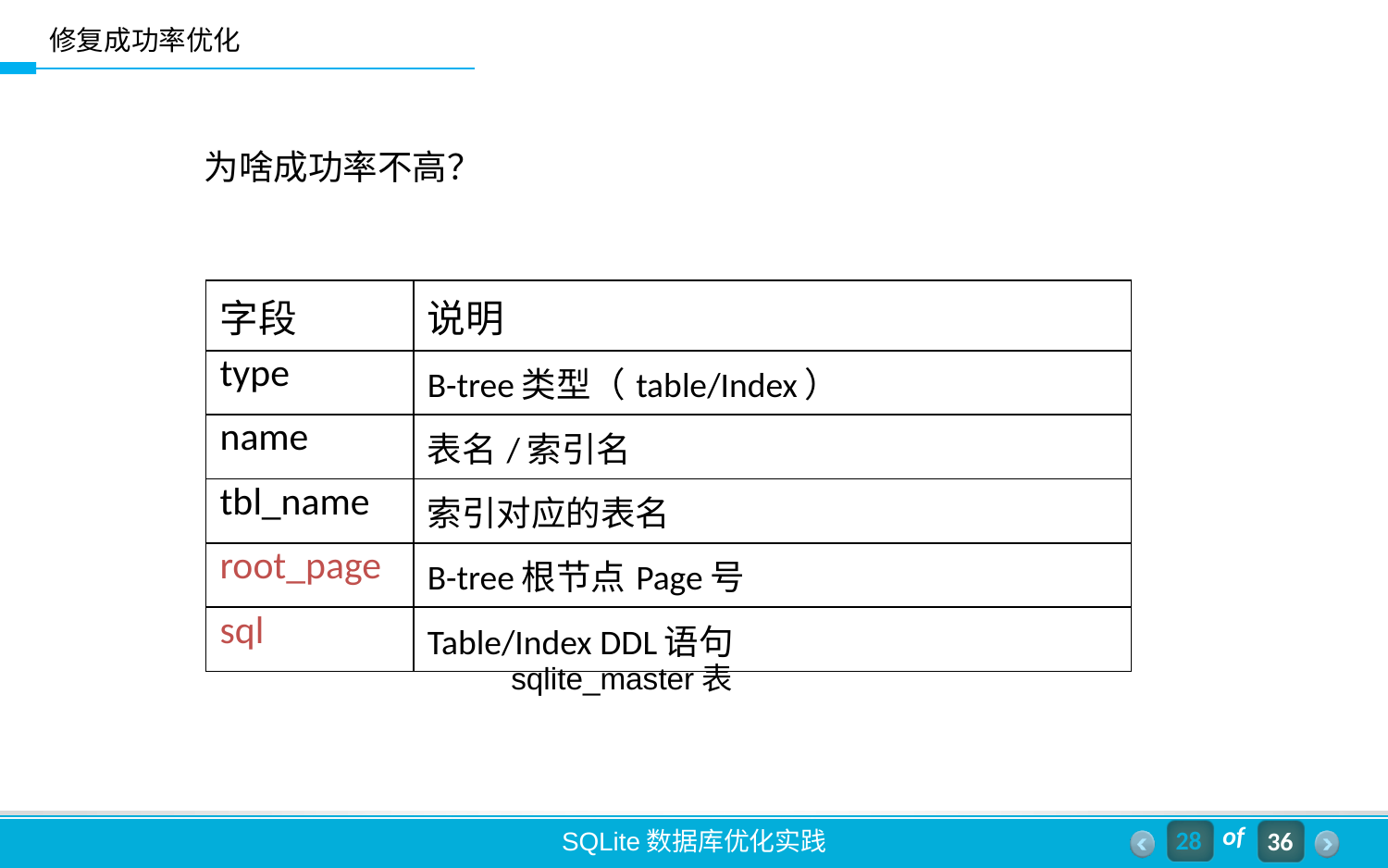

# 修复成功率优化

为啥成功率不高？
| 字段 | 说明 |
| --- | --- |
| type | B-tree类型（table/Index） |
| name | 表名/索引名 |
| tbl\_name | 索引对应的表名 |
| root\_page | B-tree根节点Page号 |
| sql | Table/Index DDL语句 |
sqlite_master表
28